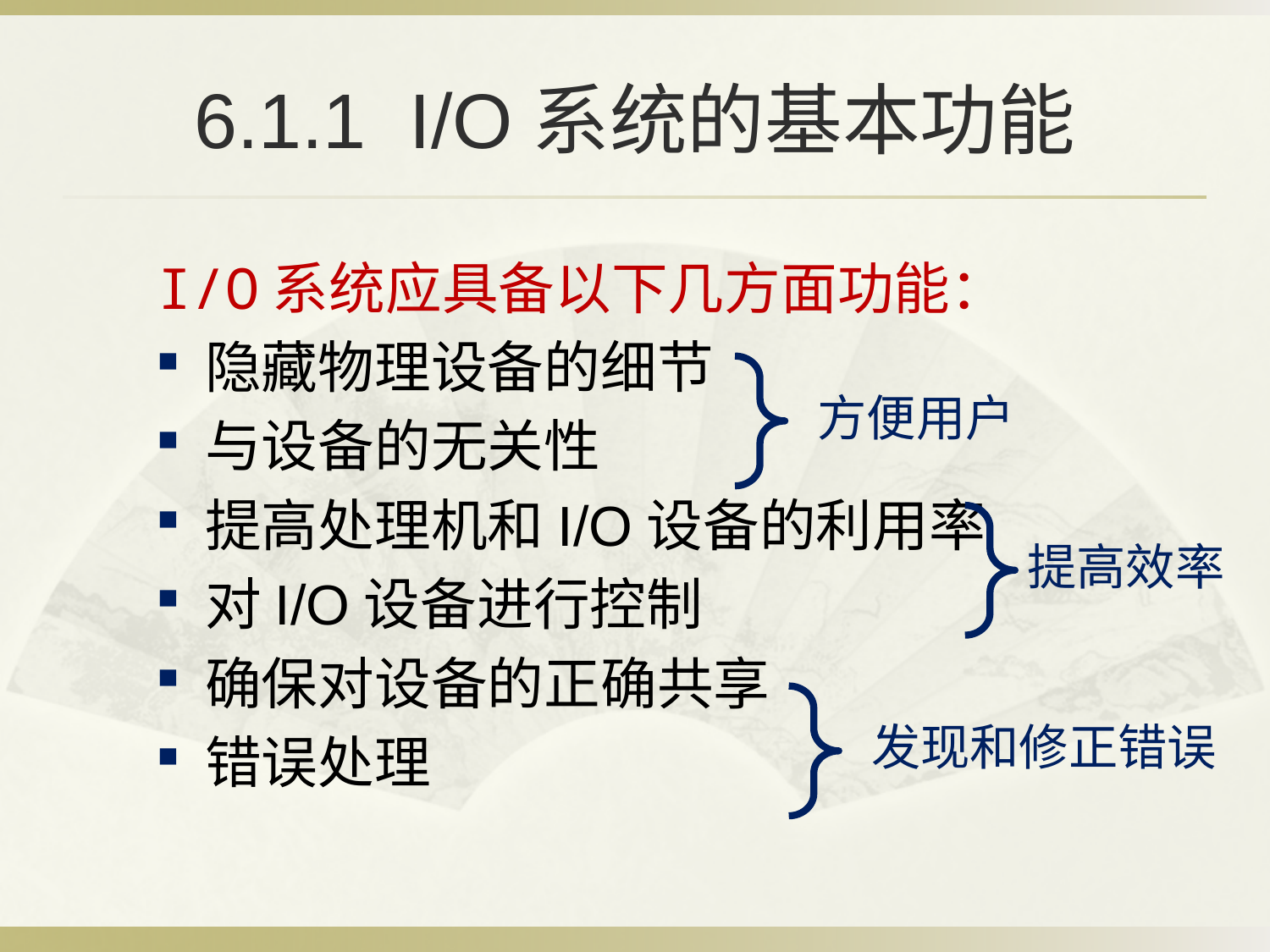

# 6.1.1  I/O系统的基本功能
I/O系统应具备以下几方面功能：
隐藏物理设备的细节
与设备的无关性
提高处理机和I/O设备的利用率
对I/O设备进行控制
确保对设备的正确共享
错误处理

方便用户

提高效率

发现和修正错误
3